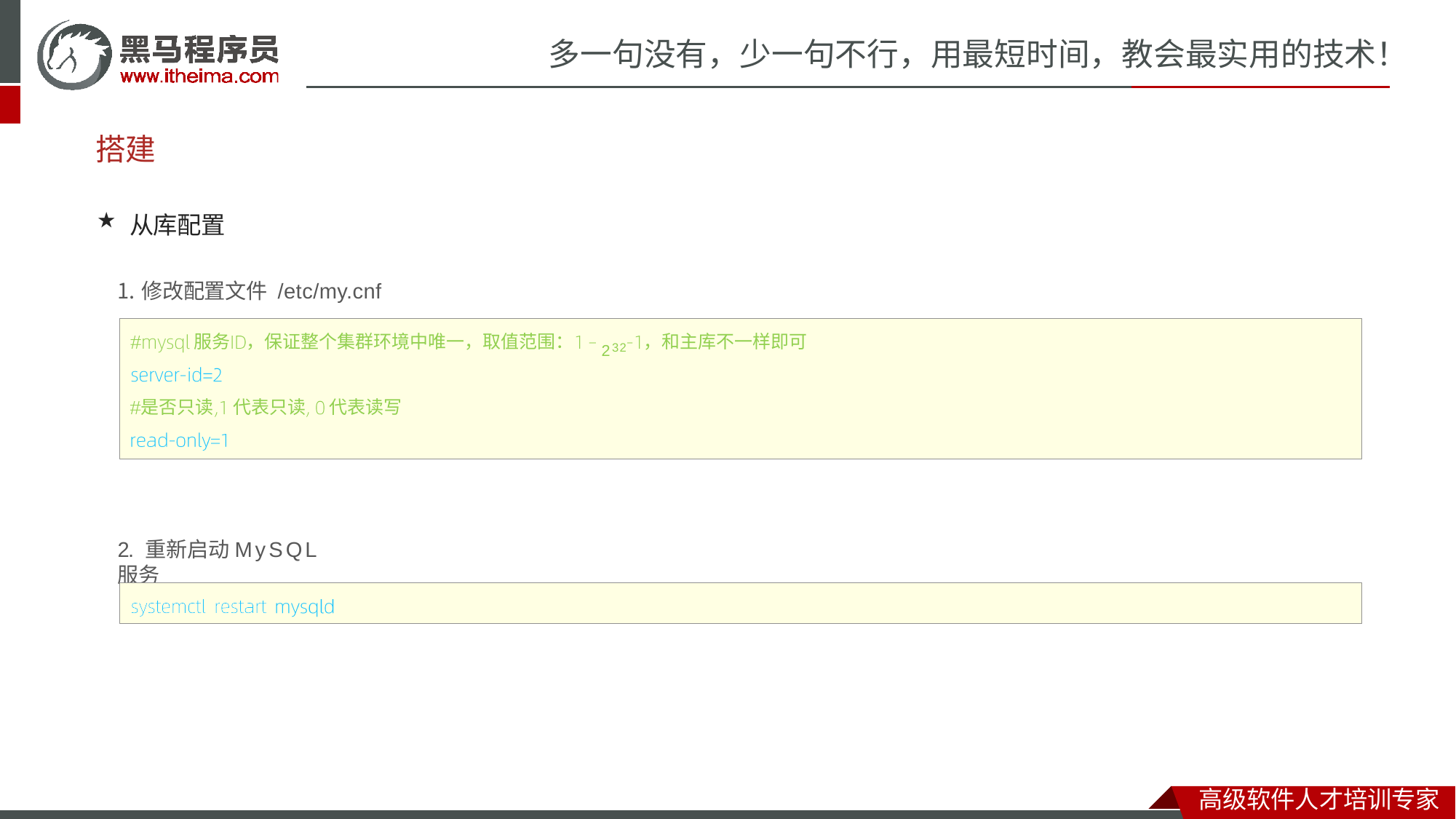

# 多一句没有，少一句不行，用最短时间，教会最实用的技术！

搭建

从库配置

修改配置文件 /etc/my.cnf

232

服务	，保证整个集群环境中唯一，取值范围：
，和主库不一样即可

是否只读	代表只读	代表读写

2. 重新启动MySQL服务

高级软件人才培训专家